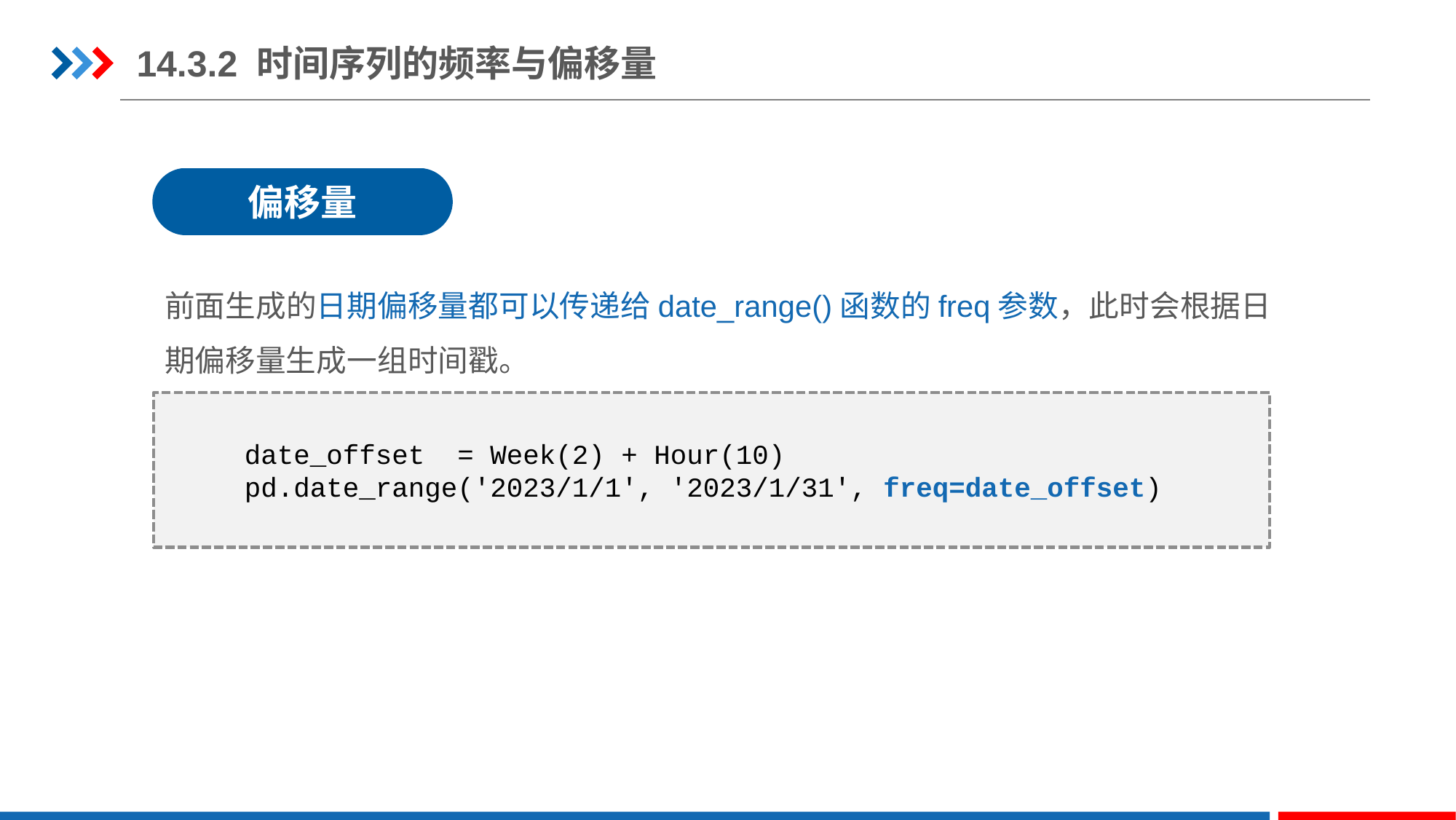

14.3.2 时间序列的频率与偏移量
偏移量
前面生成的日期偏移量都可以传递给date_range()函数的freq参数，此时会根据日期偏移量生成一组时间戳。

date_offset  = Week(2) + Hour(10)
pd.date_range('2023/1/1', '2023/1/31', freq=date_offset)